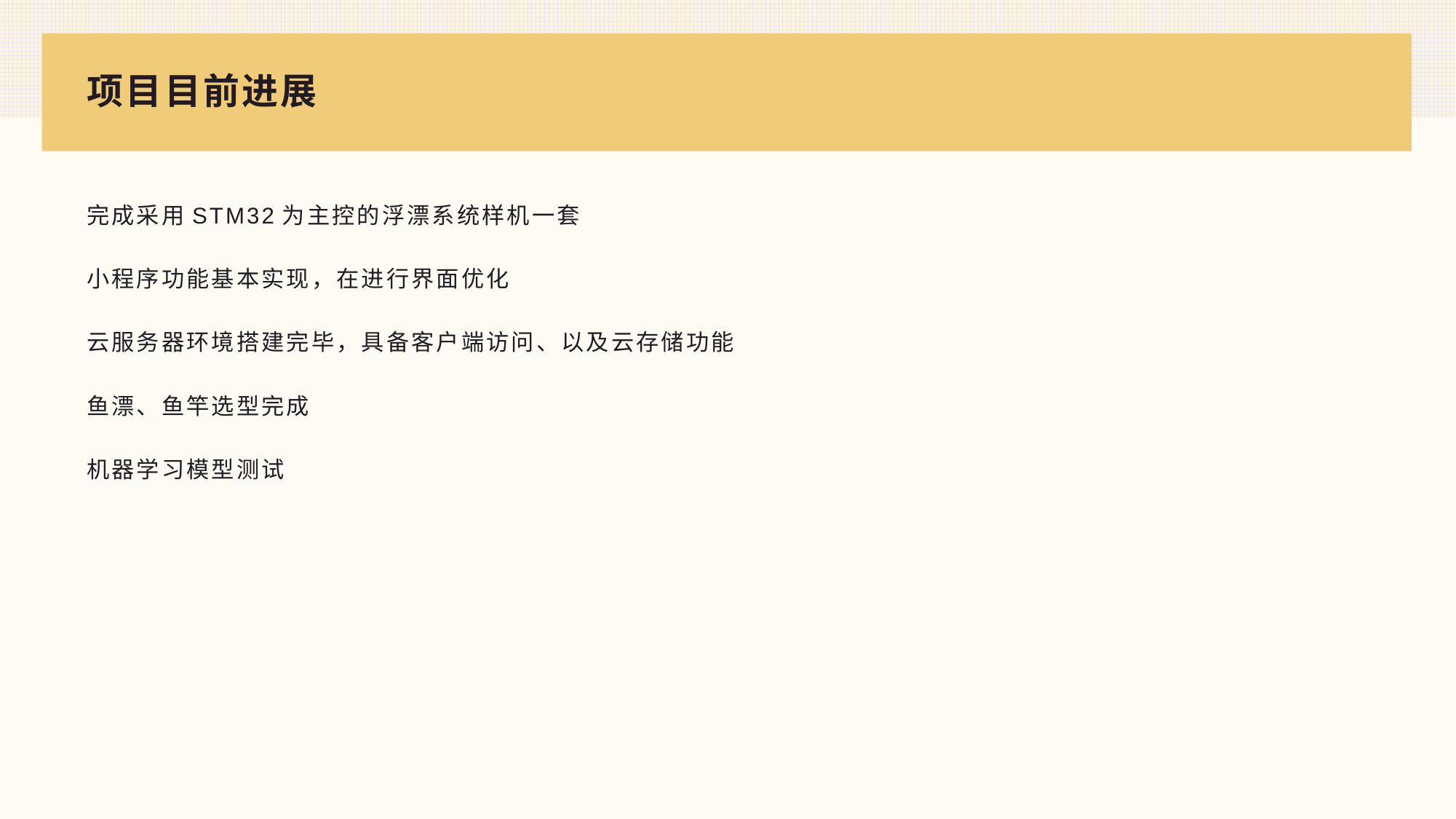

# 项目目前进展
完成采用STM32为主控的浮漂系统样机一套
小程序功能基本实现，在进行界面优化
云服务器环境搭建完毕，具备客户端访问、以及云存储功能
鱼漂、鱼竿选型完成
机器学习模型测试